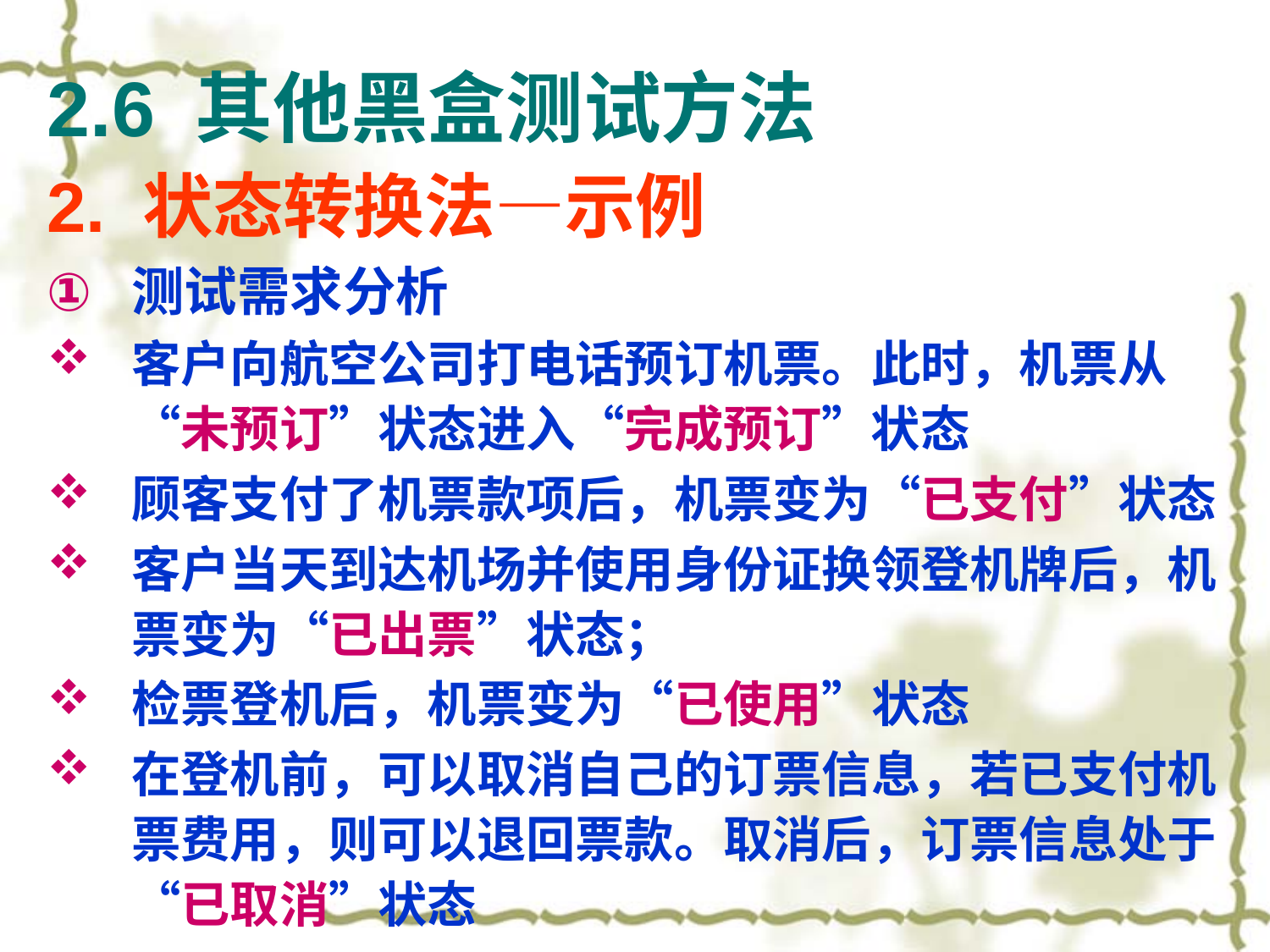

2.6 其他黑盒测试方法
2. 状态转换法—示例
测试需求分析
客户向航空公司打电话预订机票。此时，机票从“未预订”状态进入“完成预订”状态
顾客支付了机票款项后，机票变为“已支付”状态
客户当天到达机场并使用身份证换领登机牌后，机票变为“已出票”状态；
检票登机后，机票变为“已使用”状态
在登机前，可以取消自己的订票信息，若已支付机票费用，则可以退回票款。取消后，订票信息处于“已取消”状态